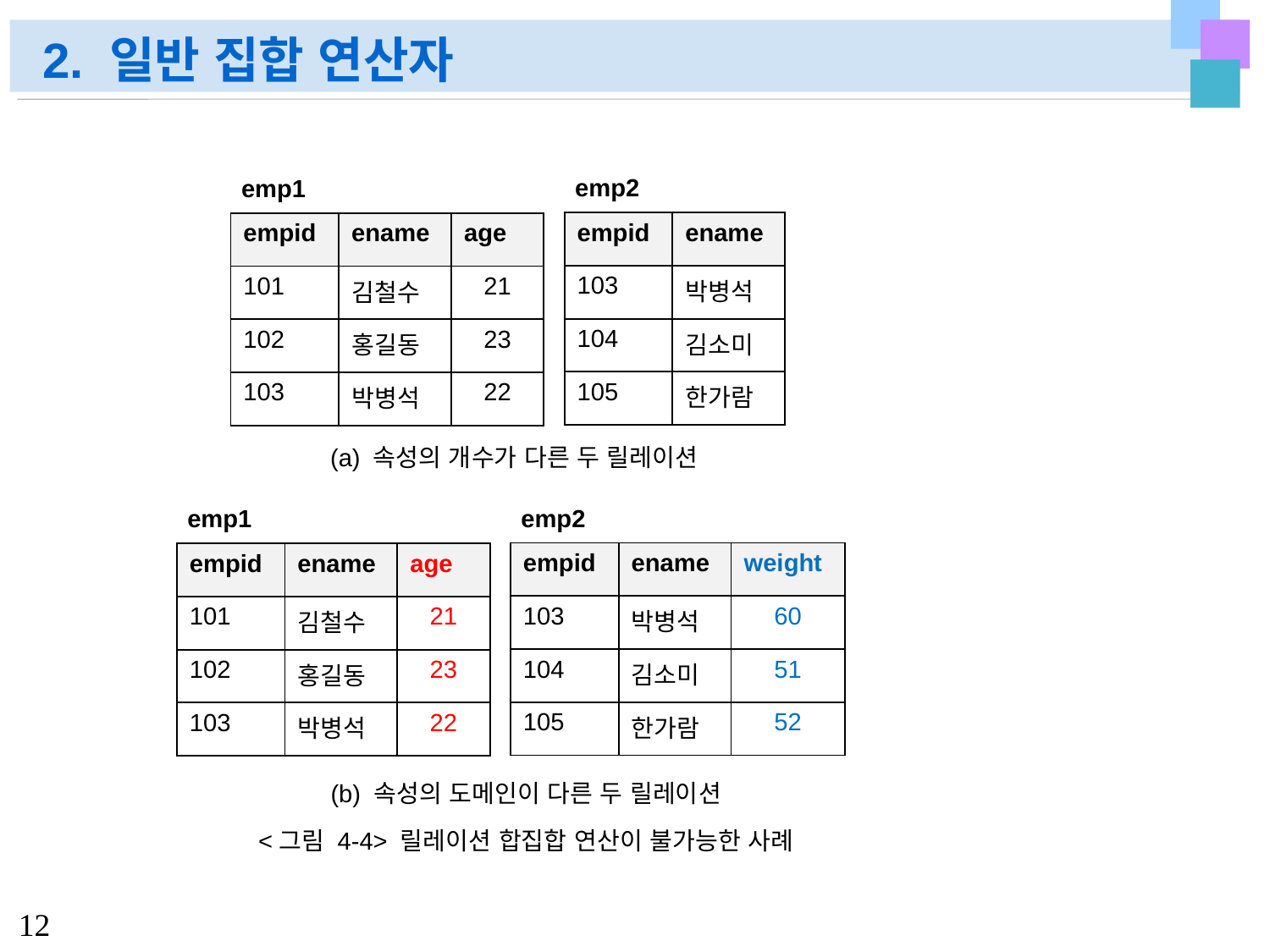

# 2. 일반 집합 연산자
emp2
emp1
| empid | ename |
| --- | --- |
| 103 | 박병석 |
| 104 | 김소미 |
| 105 | 한가람 |
| empid | ename | age |
| --- | --- | --- |
| 101 | 김철수 | 21 |
| 102 | 홍길동 | 23 |
| 103 | 박병석 | 22 |
(a) 속성의 개수가 다른 두 릴레이션
emp2
emp1
| empid | ename | weight |
| --- | --- | --- |
| 103 | 박병석 | 60 |
| 104 | 김소미 | 51 |
| 105 | 한가람 | 52 |
| empid | ename | age |
| --- | --- | --- |
| 101 | 김철수 | 21 |
| 102 | 홍길동 | 23 |
| 103 | 박병석 | 22 |
(b) 속성의 도메인이 다른 두 릴레이션
<그림 4-4> 릴레이션 합집합 연산이 불가능한 사례